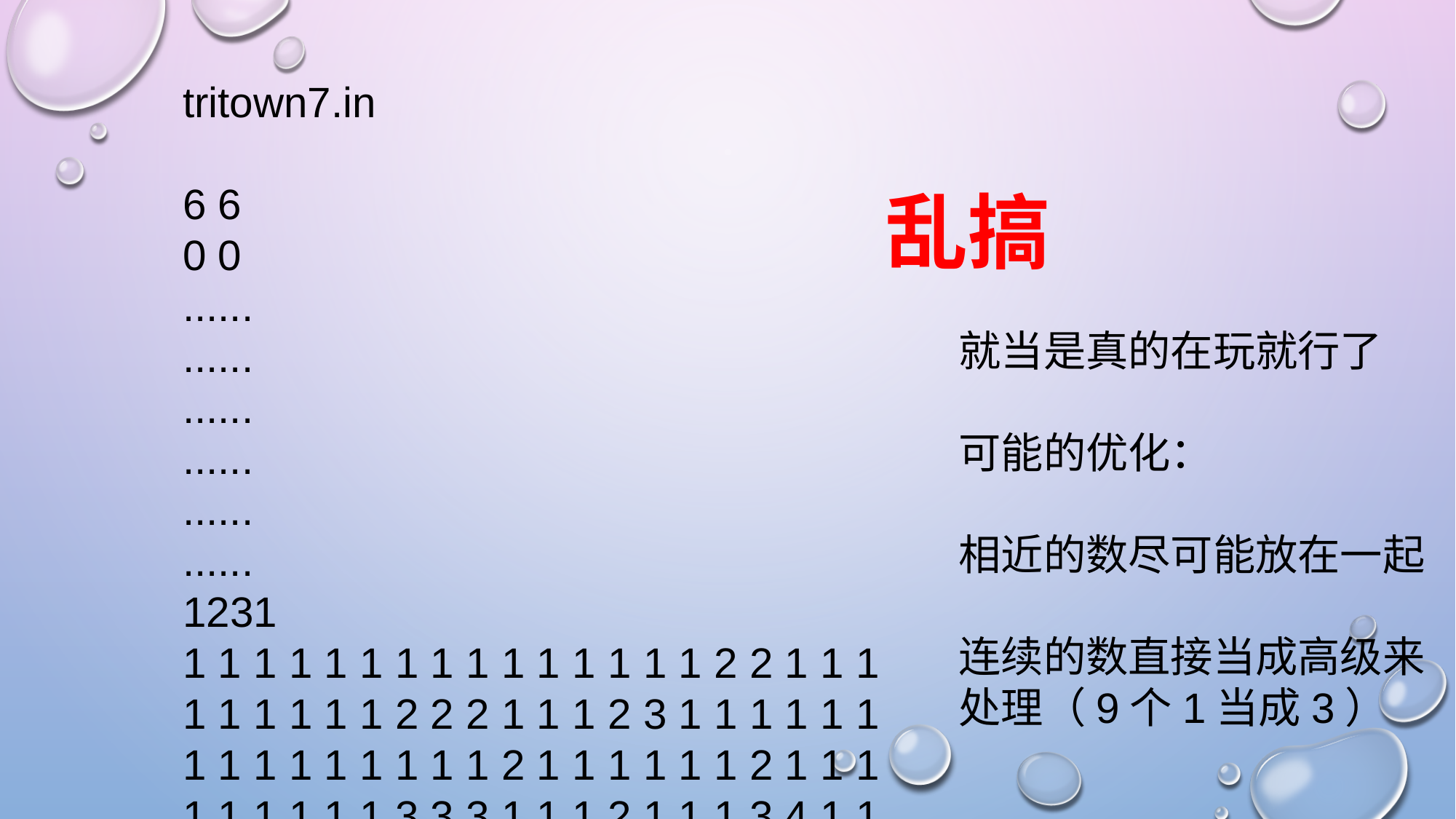

tritown7.in

6 6
0 0
......
......
......
......
......
......
1231
1 1 1 1 1 1 1 1 1 1 1 1 1 1 1 2 2 1 1 1 1 1 1 1 1 1 2 2 2 1 1 1 2 3 1 1 1 1 1 1 1 1 1 1 1 1 1 1 1 2 1 1 1 1 1 1 2 1 1 1 1 1 1 1 1 1 3 3 3 1 1 1 2 1 1 1 3 4 1 1 1 1 1 1 1 1 1 3 1 1 1 1 1 1 2 1 1 1 2 1 1 1 1 1 1 2 2 3 4 6 2 1 1 1 1 1 1 2 1 1 1 2 1 1 1 2 2 1 1 1 1 1 1 1 1 1 3 3 1 1 1 1 1 1 1 1 1 1 1 1 2 2 2 1 1 1 2 1 1 1 1 1 1 1 1 1 2 2 2 2 1 1 1 1 1 1 4 1 1 1 2 1 1 1 1 1 1 2 2 3 1 1 1 1 1 1 2 3 1 1 1 2 1 1 1 1 1 1 1 1 1 1 1 1 1 1 1 2 2 1 1 1 1 1 1 2 4 1 1 1 1 1 1 1 1 1 1 1 1 1 1 1 2 1 1 1 2 1 1 1 4 4 2 1 1 1 1 1 1 3 1 1 1 1 1 1 2 3 1 1 1 2 1 1 1 3 4 1 1 1 1 1 1 1 1 1 1 1 1 2 2 2 1 1 1 1 1 1 2 1 1 1 1 1 1 2 2 2 1 1 1 1 1 1 2 1 1 1 2 1 1 1 1 1
乱搞
就当是真的在玩就行了

可能的优化：

相近的数尽可能放在一起

连续的数直接当成高级来处理（9个1当成3）